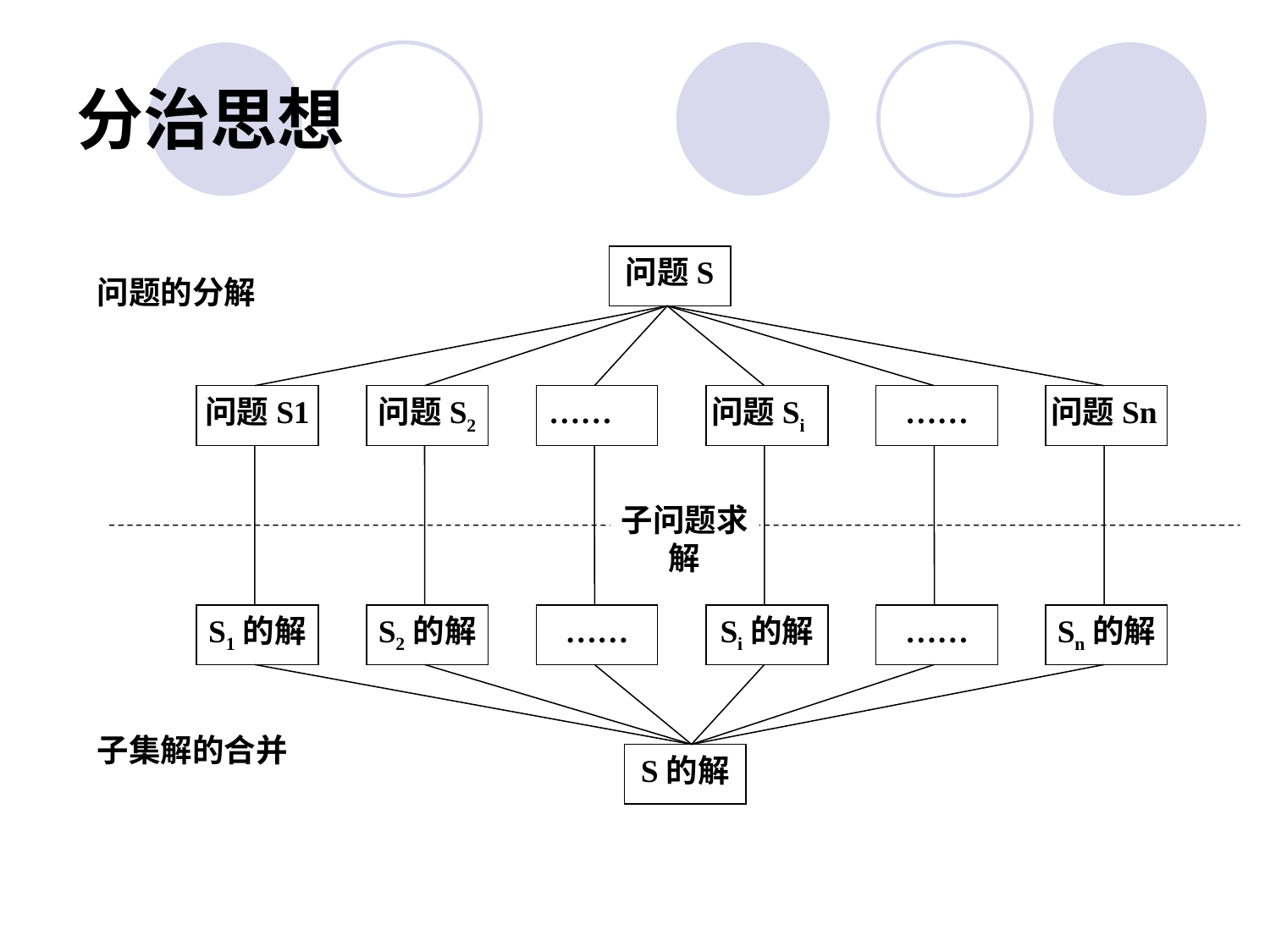

# 分治思想

问题S
问题的分解

问题S1
问题S2
……
问题Si
……
问题Sn

子问题求解

S1的解
S2的解
……
Si的解
……
Sn的解

子集解的合并
问题S
问题S
S的解